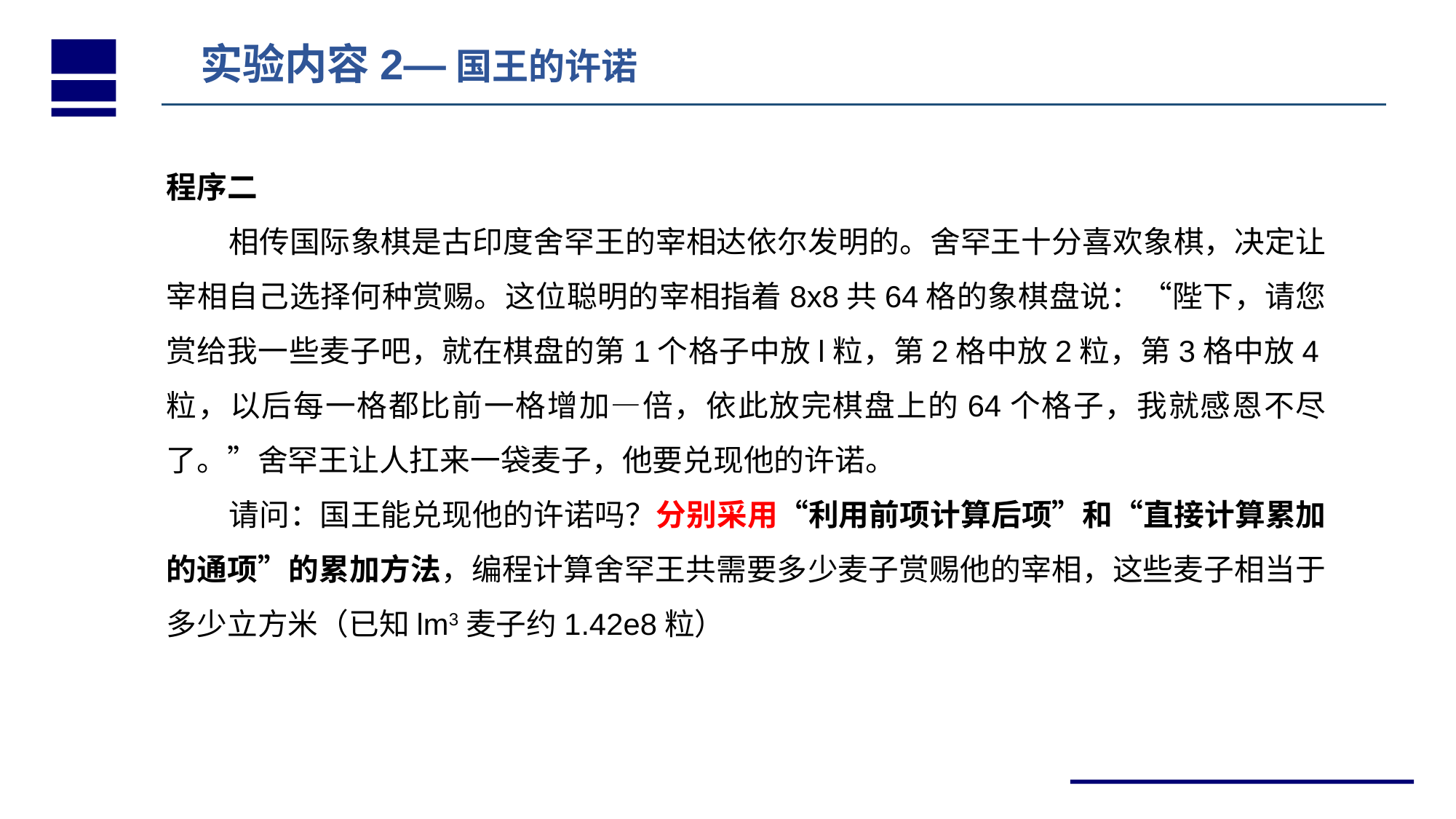

实验内容2—国王的许诺
程序二
        相传国际象棋是古印度舍罕王的宰相达依尔发明的。舍罕王十分喜欢象棋，决定让宰相自己选择何种赏赐。这位聪明的宰相指着8x8共64格的象棋盘说：“陛下，请您赏给我一些麦子吧，就在棋盘的第1个格子中放l粒，第2格中放2粒，第3格中放4粒，以后每一格都比前一格增加—倍，依此放完棋盘上的64个格子，我就感恩不尽了。”舍罕王让人扛来一袋麦子，他要兑现他的许诺。
        请问：国王能兑现他的许诺吗？分别采用“利用前项计算后项”和“直接计算累加的通项”的累加方法，编程计算舍罕王共需要多少麦子赏赐他的宰相，这些麦子相当于多少立方米（已知lm3麦子约1.42e8粒）